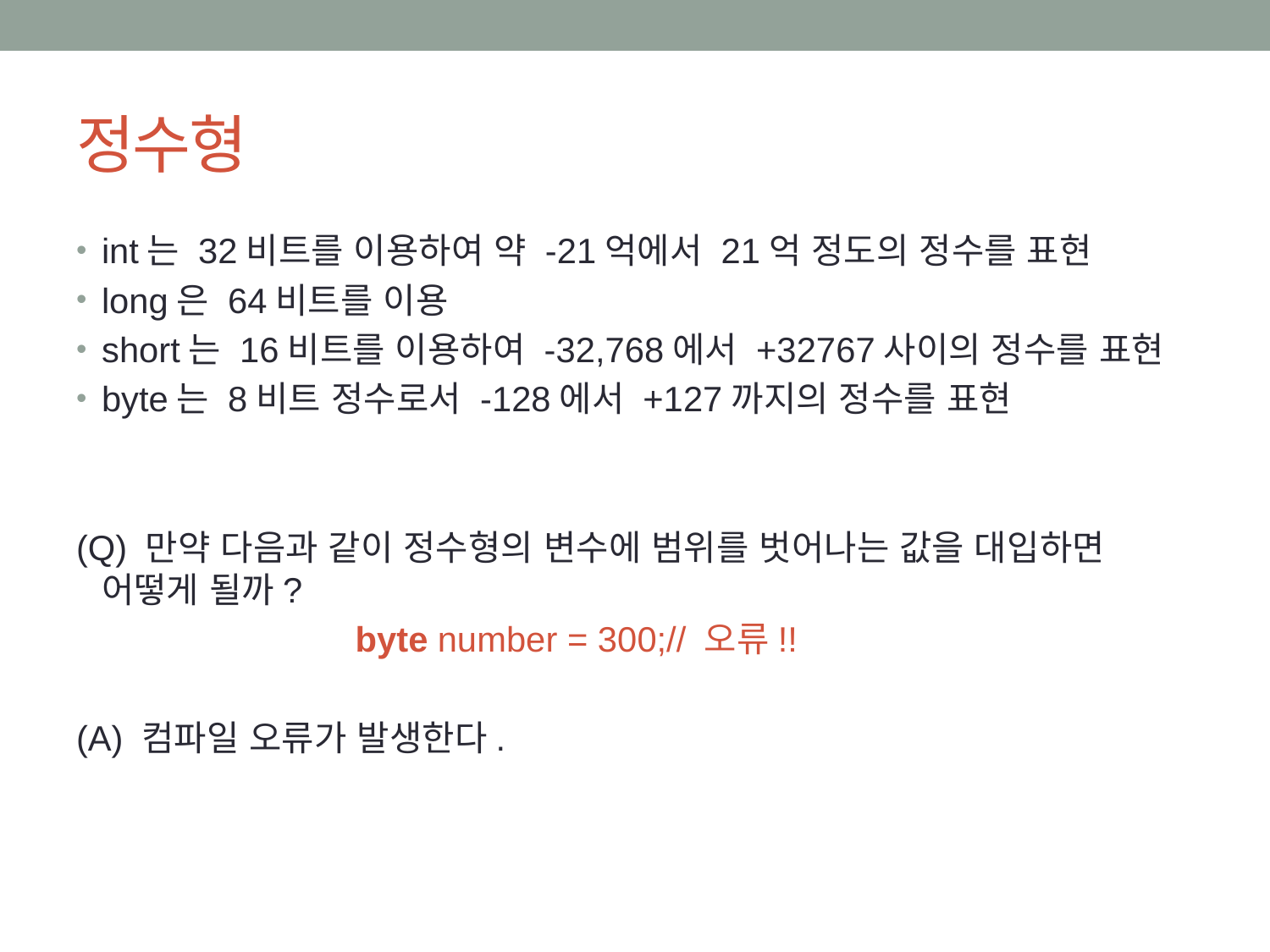

# 정수형
int는 32비트를 이용하여 약 -21억에서 21억 정도의 정수를 표현
long은 64비트를 이용
short는 16비트를 이용하여 -32,768에서 +32767사이의 정수를 표현
byte는 8비트 정수로서 -128에서 +127까지의 정수를 표현

(Q) 만약 다음과 같이 정수형의 변수에 범위를 벗어나는 값을 대입하면 어떻게 될까?
		             byte number = 300;// 오류!!

(A) 컴파일 오류가 발생한다.